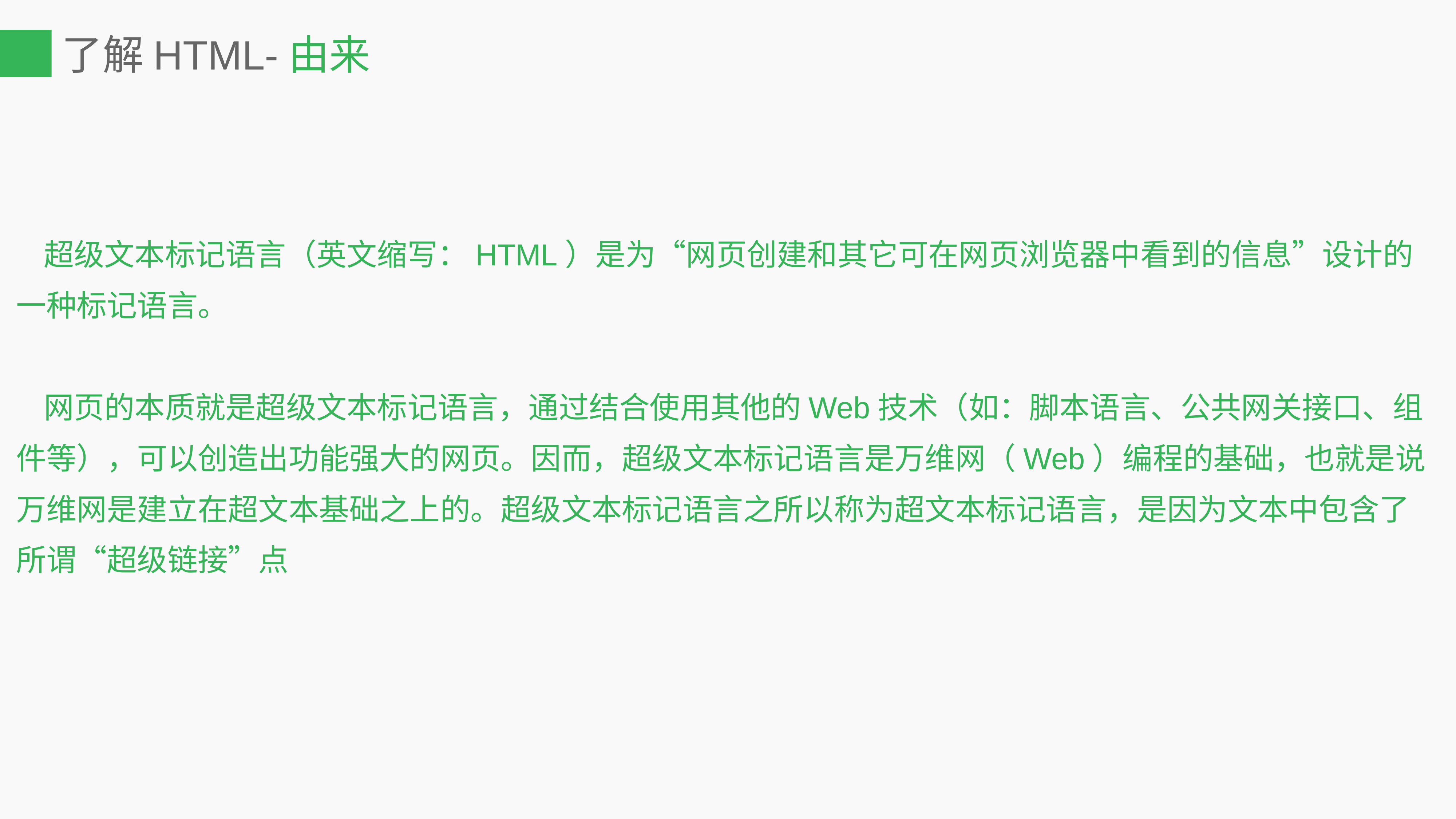

# 了解HTML-由来
   超级文本标记语言（英文缩写：HTML）是为“网页创建和其它可在网页浏览器中看到的信息”设计的一种标记语言。

   网页的本质就是超级文本标记语言，通过结合使用其他的Web技术（如：脚本语言、公共网关接口、组件等），可以创造出功能强大的网页。因而，超级文本标记语言是万维网（Web）编程的基础，也就是说万维网是建立在超文本基础之上的。超级文本标记语言之所以称为超文本标记语言，是因为文本中包含了所谓“超级链接”点